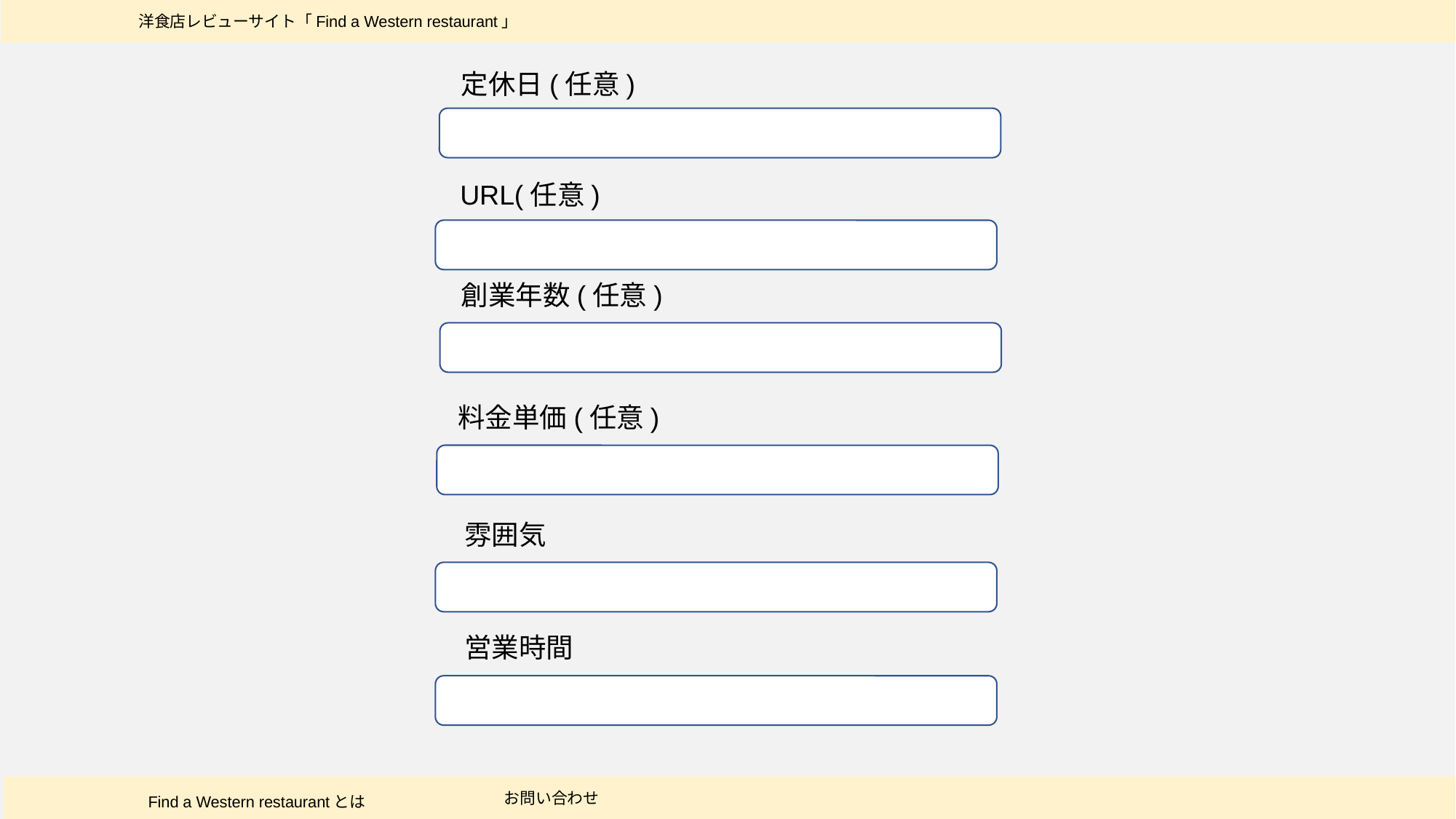

洋食店レビューサイト「Find a Western restaurant」
定休日(任意)

URL(任意)

創業年数(任意)

料金単価(任意)

雰囲気

営業時間

お問い合わせ
Find a Western restaurantとは